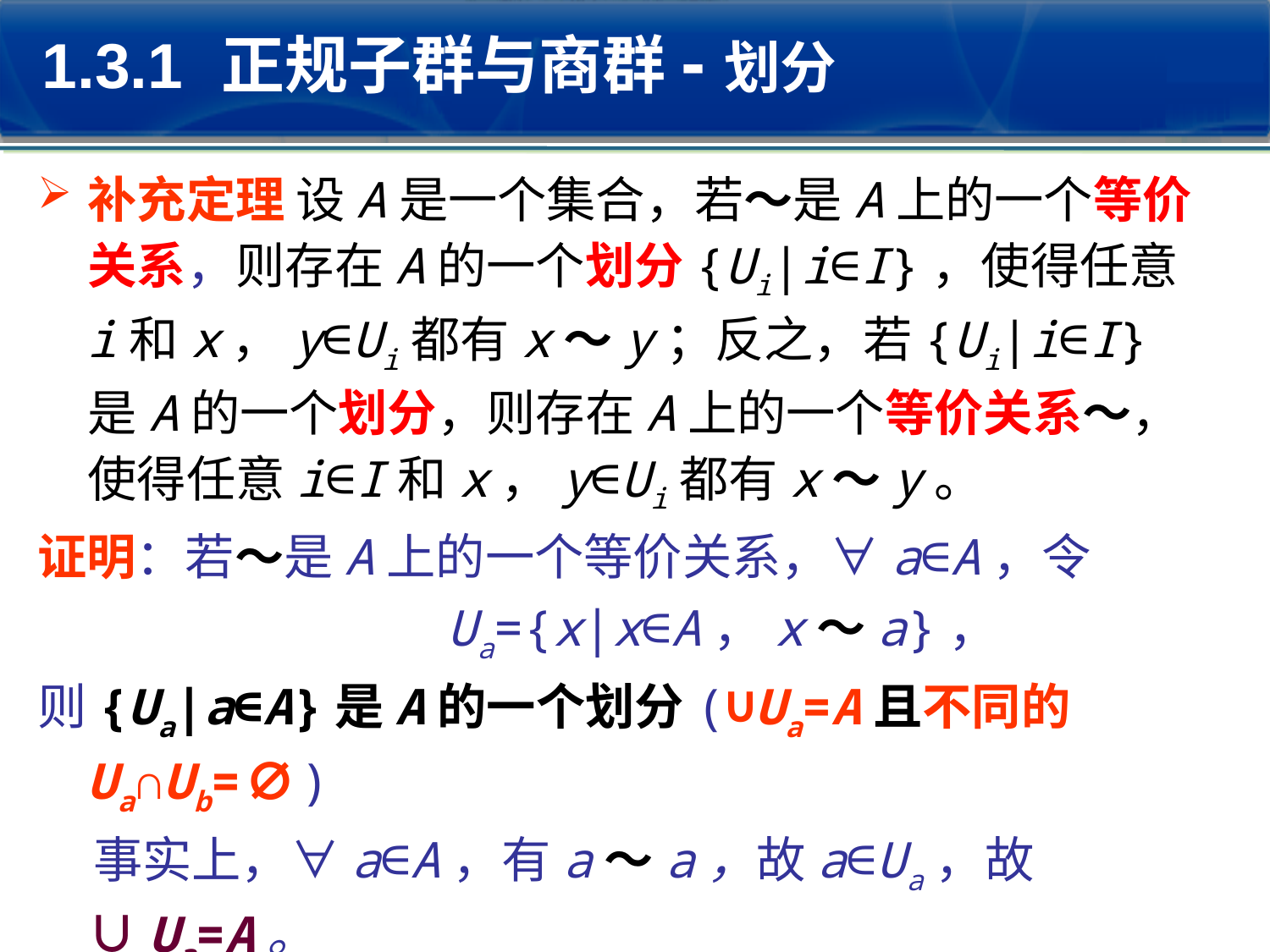

1.3.1 正规子群与商群-划分
补充定理 设A是一个集合，若～是A上的一个等价关系，则存在A的一个划分{Ui|i∈I}，使得任意i和x，y∈Ui都有x～y；反之，若{Ui|i∈I}是A的一个划分，则存在A上的一个等价关系～，使得任意i∈I和x，y∈Ui都有x～y。
证明：若～是A上的一个等价关系，∀a∈A，令
       Ua={x|x∈A，x～a}，
则{Ua|a∈A}是A的一个划分(∪Ua=A且不同的Ua∩Ub=∅)
    事实上，∀a∈A，有a～a，故a∈Ua，故∪Ua=A。
  若Ua∩Ub≠∅，设c∈Ua∩Ub，∀x∈Ua有x～a～c～b，故x∈Ub，即Ua⊆Ub，同理得Ub⊆Ua。故Ub=Ua。